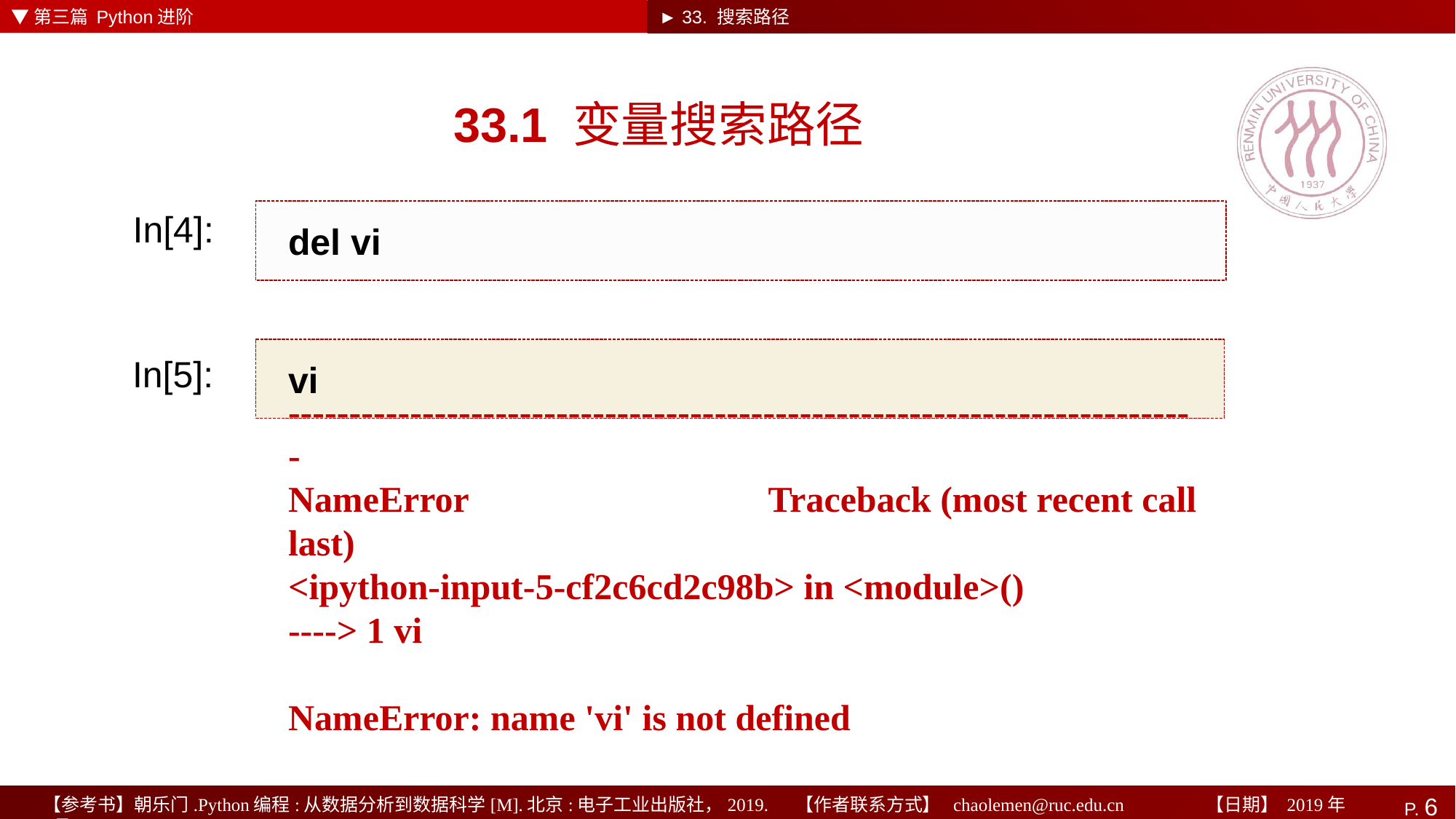

▼第三篇 Python进阶
► 33. 搜索路径
# 33.1 变量搜索路径
In[4]:
del vi

vi
In[5]:

---------------------------------------------------------------------------
NameError                                 Traceback (most recent call last)
<ipython-input-5-cf2c6cd2c98b> in <module>()
----> 1 vi

NameError: name 'vi' is not defined